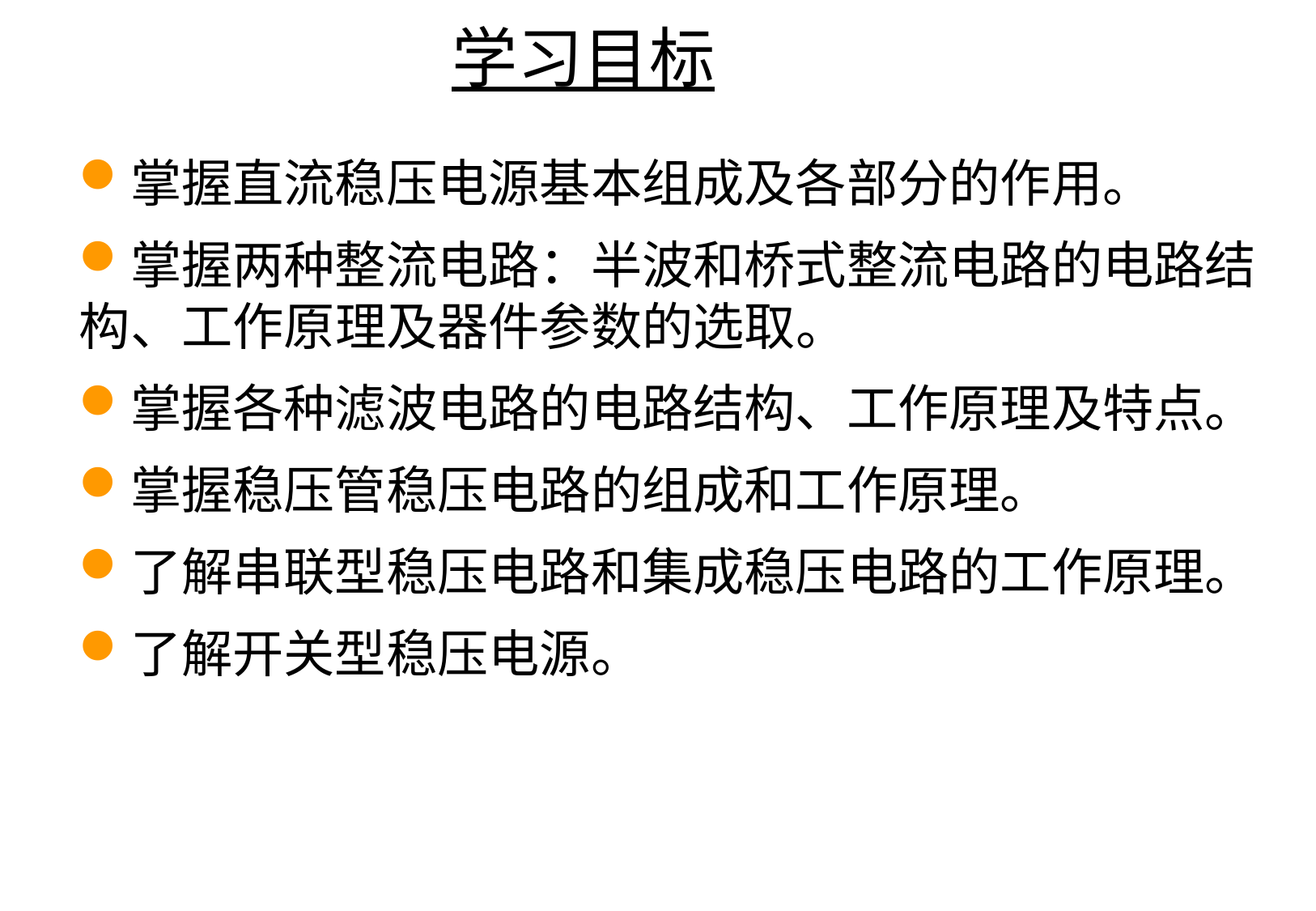

学习目标
掌握直流稳压电源基本组成及各部分的作用。
掌握两种整流电路：半波和桥式整流电路的电路结构、工作原理及器件参数的选取。
掌握各种滤波电路的电路结构、工作原理及特点。
掌握稳压管稳压电路的组成和工作原理。
了解串联型稳压电路和集成稳压电路的工作原理。
了解开关型稳压电源。